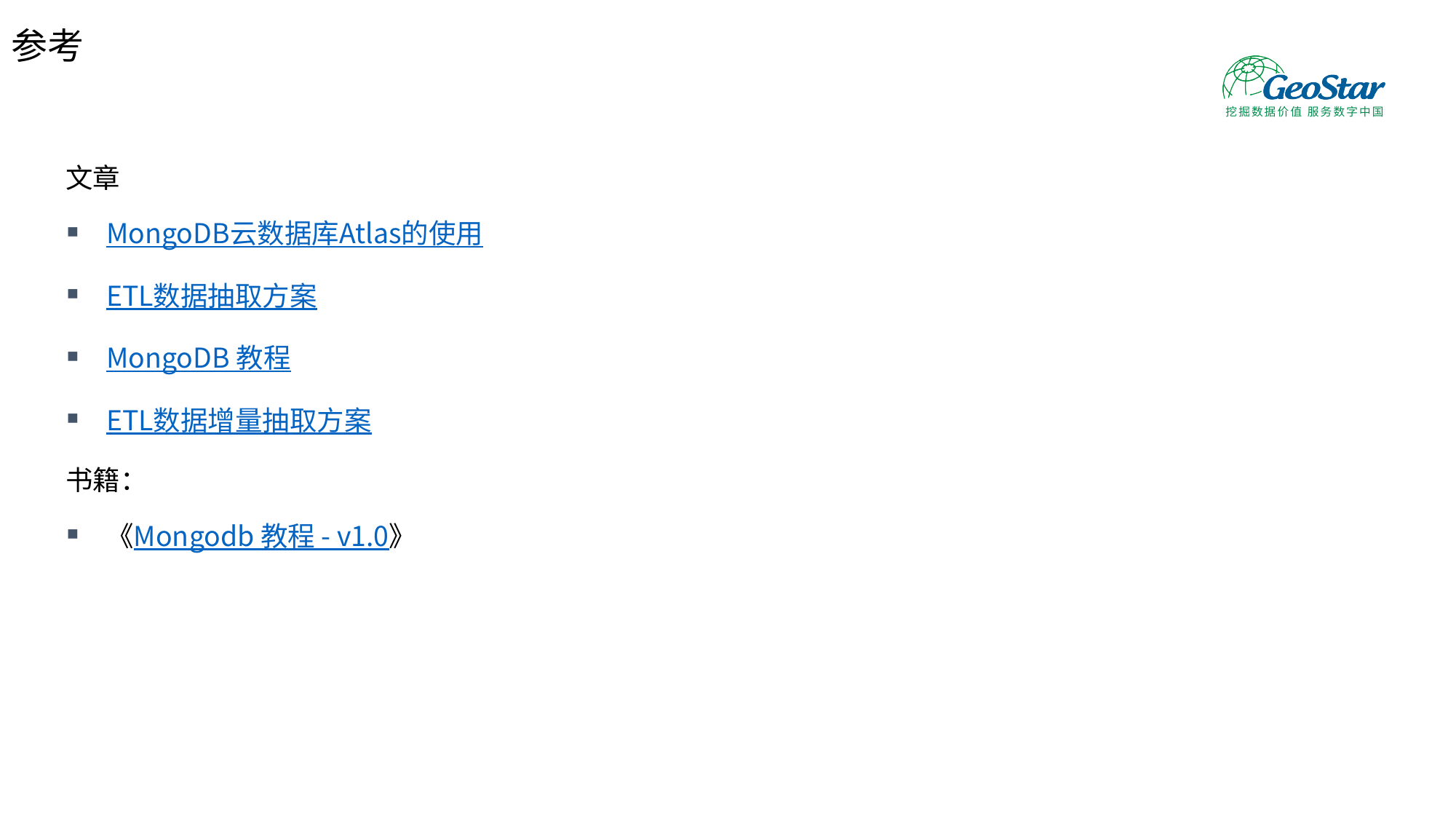

参考
文章
MongoDB云数据库Atlas的使用
ETL数据抽取方案
MongoDB 教程
ETL数据增量抽取方案
书籍：
《Mongodb 教程 - v1.0》